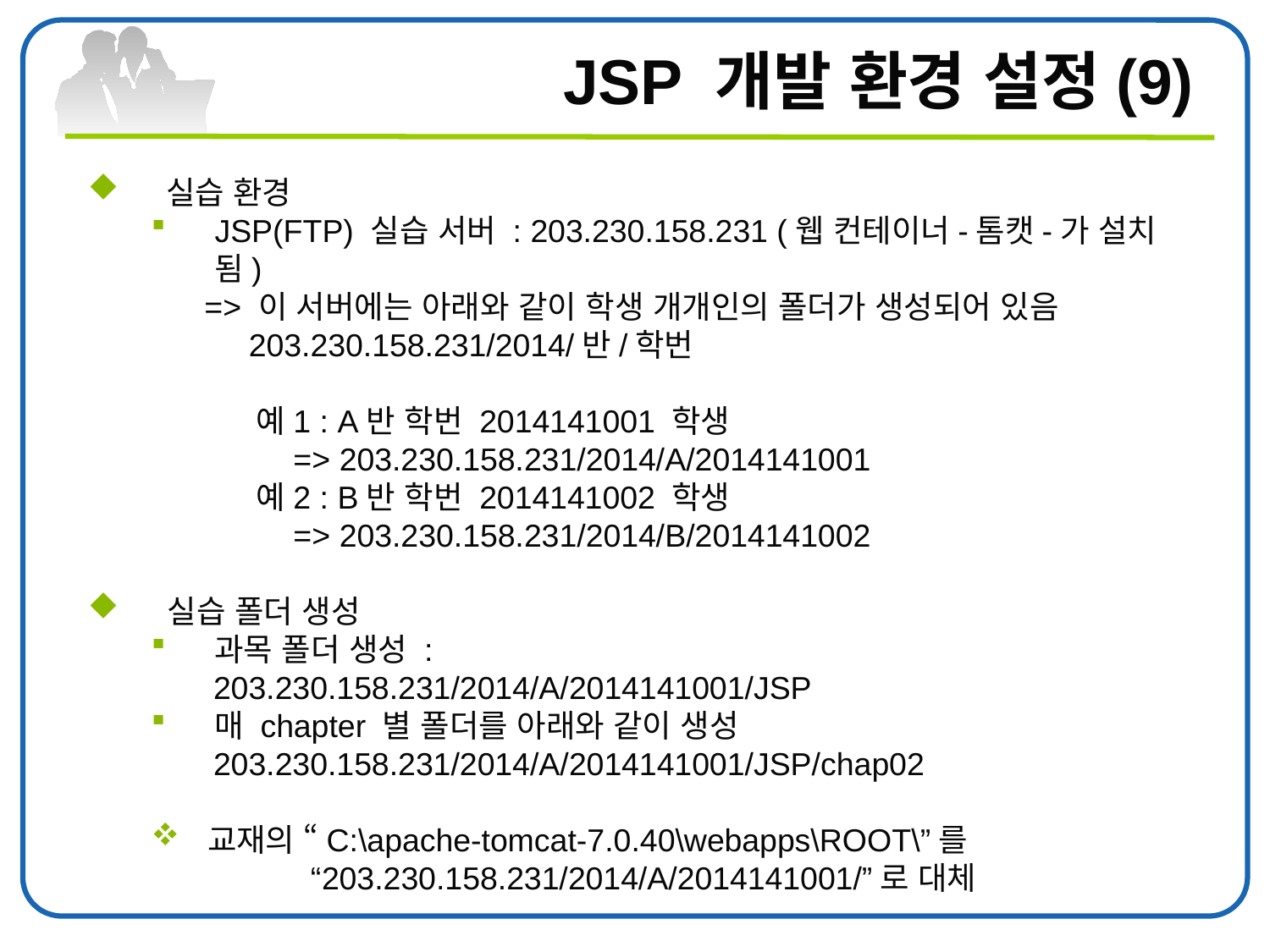

# JSP 개발 환경 설정(9)
 실습 환경
JSP(FTP) 실습 서버 : 203.230.158.231 (웹 컨테이너-톰캣-가 설치 됨)
      => 이 서버에는 아래와 같이 학생 개개인의 폴더가 생성되어 있음
           203.230.158.231/2014/반/학번

           예1 : A반 학번 2014141001 학생
                => 203.230.158.231/2014/A/2014141001
           예2 : B반 학번 2014141002 학생
                => 203.230.158.231/2014/B/2014141002

 실습 폴더 생성
과목 폴더 생성 :
       203.230.158.231/2014/A/2014141001/JSP
매 chapter 별 폴더를 아래와 같이 생성
       203.230.158.231/2014/A/2014141001/JSP/chap02

 교재의 “C:\apache-tomcat-7.0.40\webapps\ROOT\”를
                  “203.230.158.231/2014/A/2014141001/”로 대체